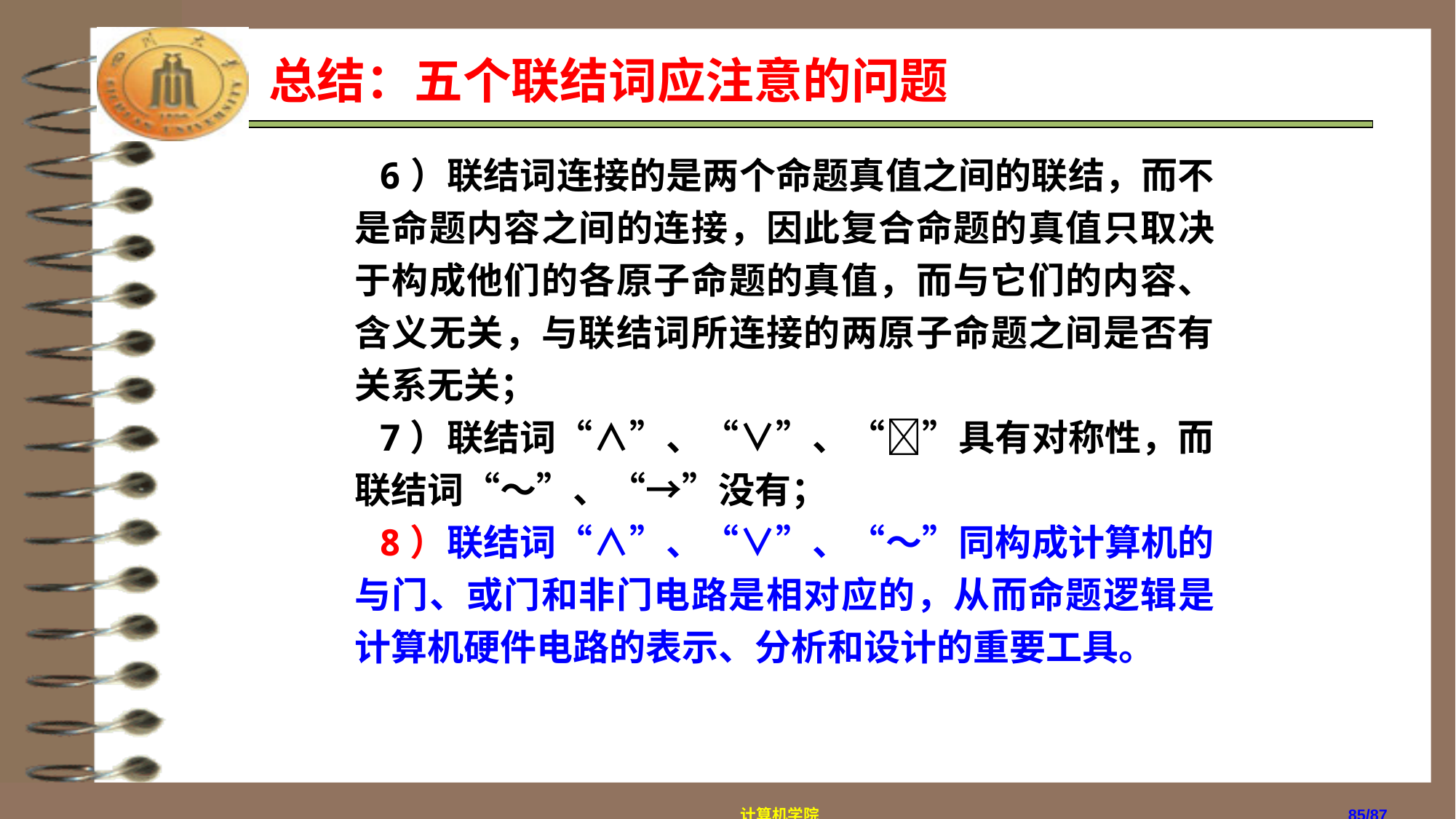

# 总结：五个联结词应注意的问题
   6）联结词连接的是两个命题真值之间的联结，而不是命题内容之间的连接，因此复合命题的真值只取决于构成他们的各原子命题的真值，而与它们的内容、含义无关，与联结词所连接的两原子命题之间是否有关系无关；
   7）联结词“∧”、“∨”、“↔”具有对称性，而联结词“～”、“→”没有；
   8）联结词“∧”、“∨”、“～”同构成计算机的与门、或门和非门电路是相对应的，从而命题逻辑是计算机硬件电路的表示、分析和设计的重要工具。

计算机学院
85/87